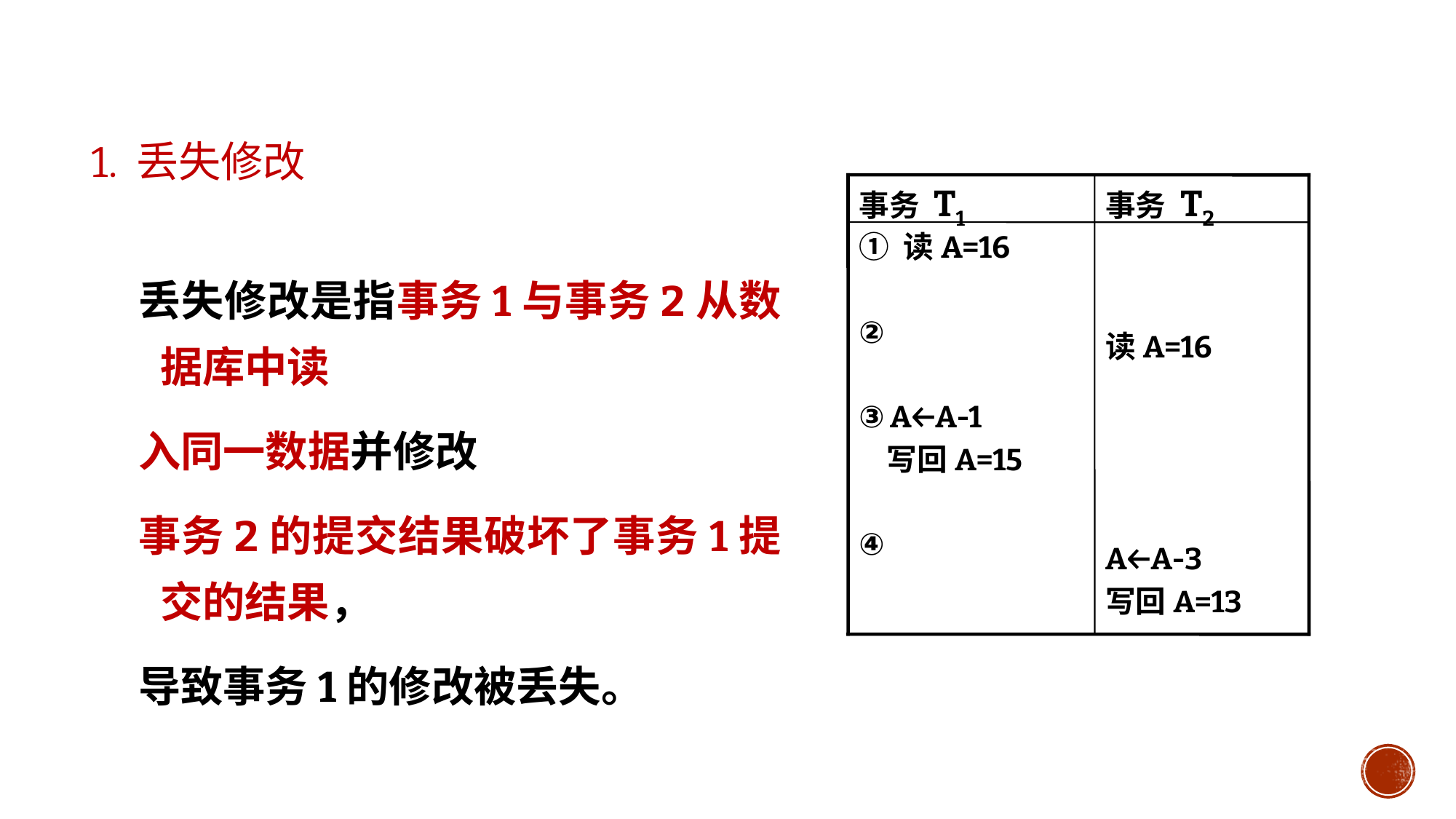

# 1. 丢失修改
事务 T1

事务 T2

① 读A=16

②

③ A←A-1
   写回A=15

④

读A=16

A←A-3
写回A=13

丢失修改是指事务1与事务2从数据库中读
入同一数据并修改
事务2的提交结果破坏了事务1提交的结果，
导致事务1的修改被丢失。